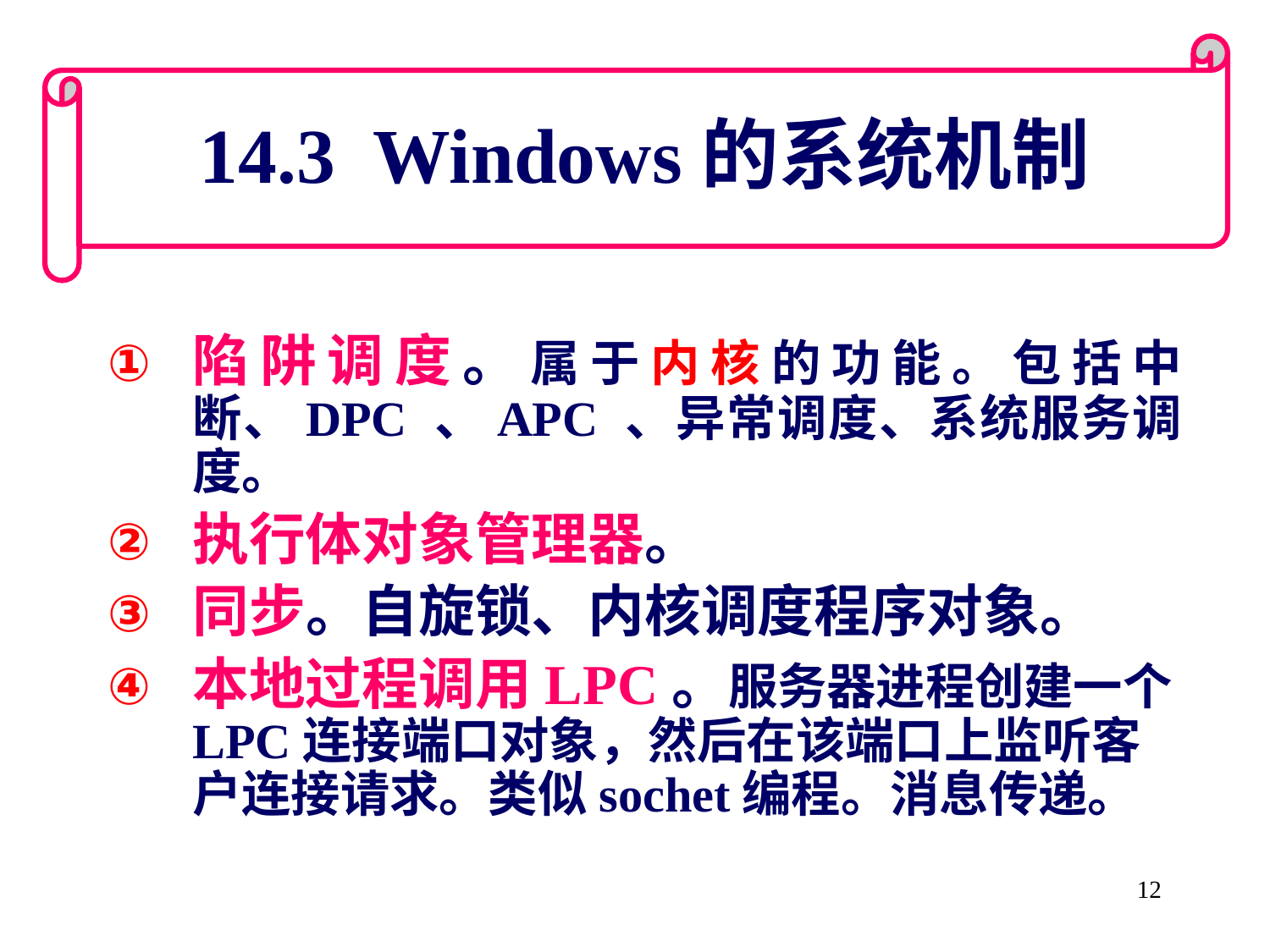

14.3  Windows的系统机制
陷阱调度。属于内核的功能。包括中断、DPC 、APC 、异常调度、系统服务调度。
执行体对象管理器。
同步。自旋锁、内核调度程序对象。
本地过程调用LPC。服务器进程创建一个LPC连接端口对象，然后在该端口上监听客户连接请求。类似sochet编程。消息传递。
12